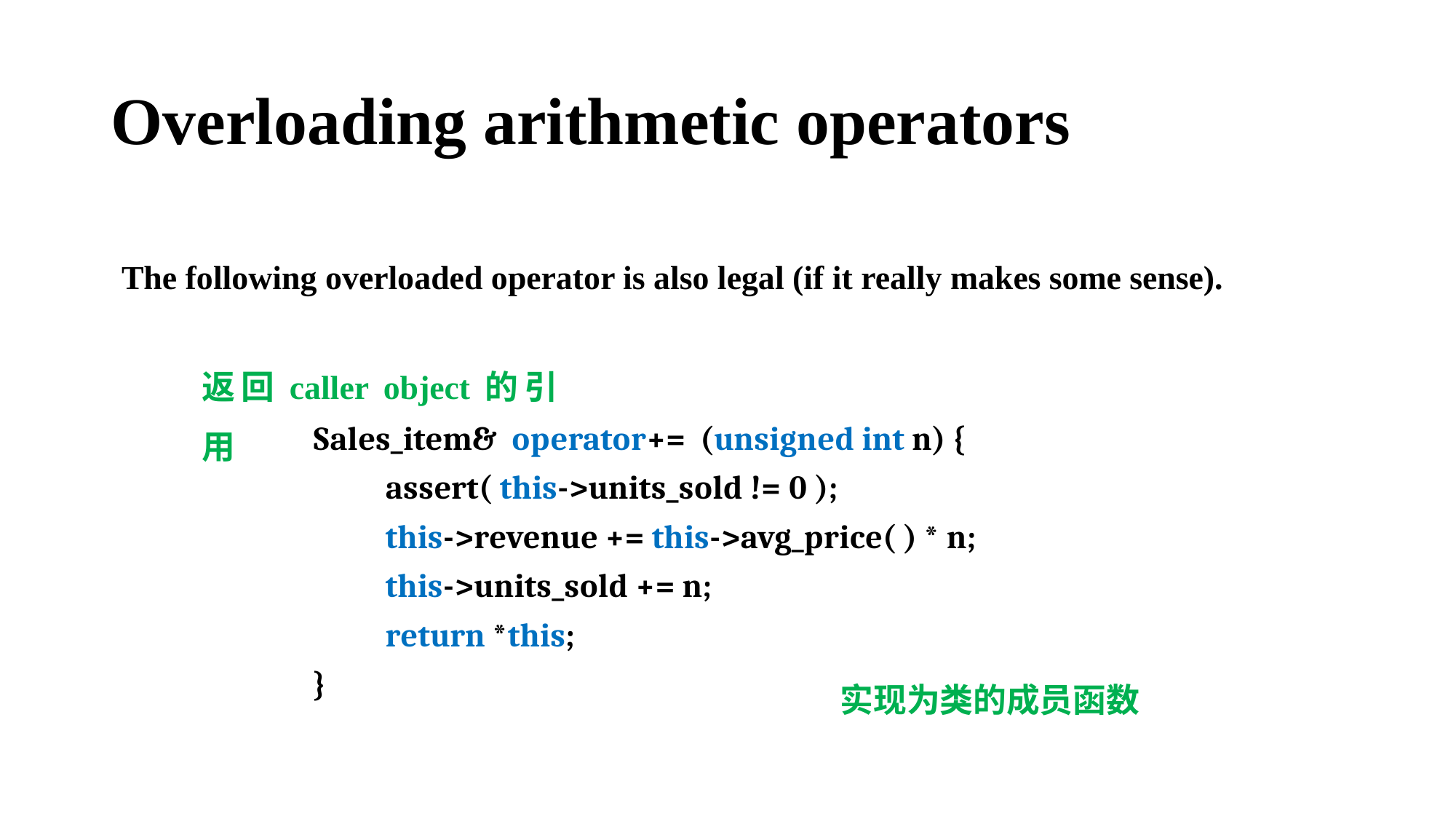

# Overloading arithmetic operators
The following overloaded operator is also legal (if it really makes some sense).
返回caller object的引用
Sales_item&  operator+=  (unsigned int n) {
          assert( this->units_sold != 0 );
          this->revenue += this->avg_price( ) * n;
          this->units_sold += n;
          return *this;
}
实现为类的成员函数